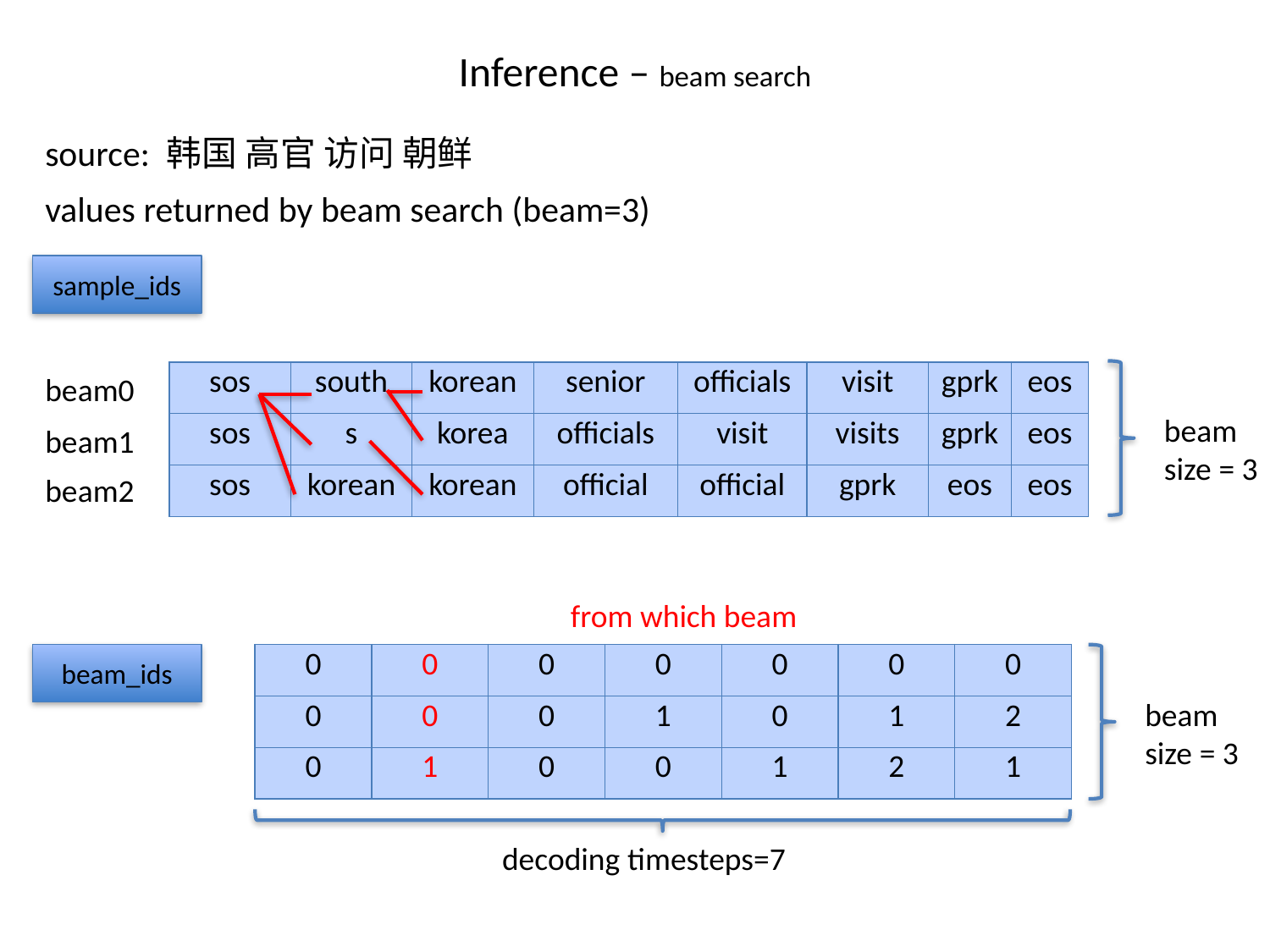

# Inference – beam search
source: 韩国 高官 访问 朝鲜
values returned by beam search (beam=3)
sample_ids

| sos | south | korean | senior | officials | visit | gprk | eos |
| --- | --- | --- | --- | --- | --- | --- | --- |
| sos | s | korea | officials | visit | visits | gprk | eos |
| sos | korean | korean | official | official | gprk | eos | eos |
beam0
beam
size = 3

beam1
beam2
from which beam
beam_ids
| 0 | 0 | 0 | 0 | 0 | 0 | 0 |
| --- | --- | --- | --- | --- | --- | --- |
| 0 | 0 | 0 | 1 | 0 | 1 | 2 |
| 0 | 1 | 0 | 0 | 1 | 2 | 1 |

beam
size = 3
decoding timesteps=7